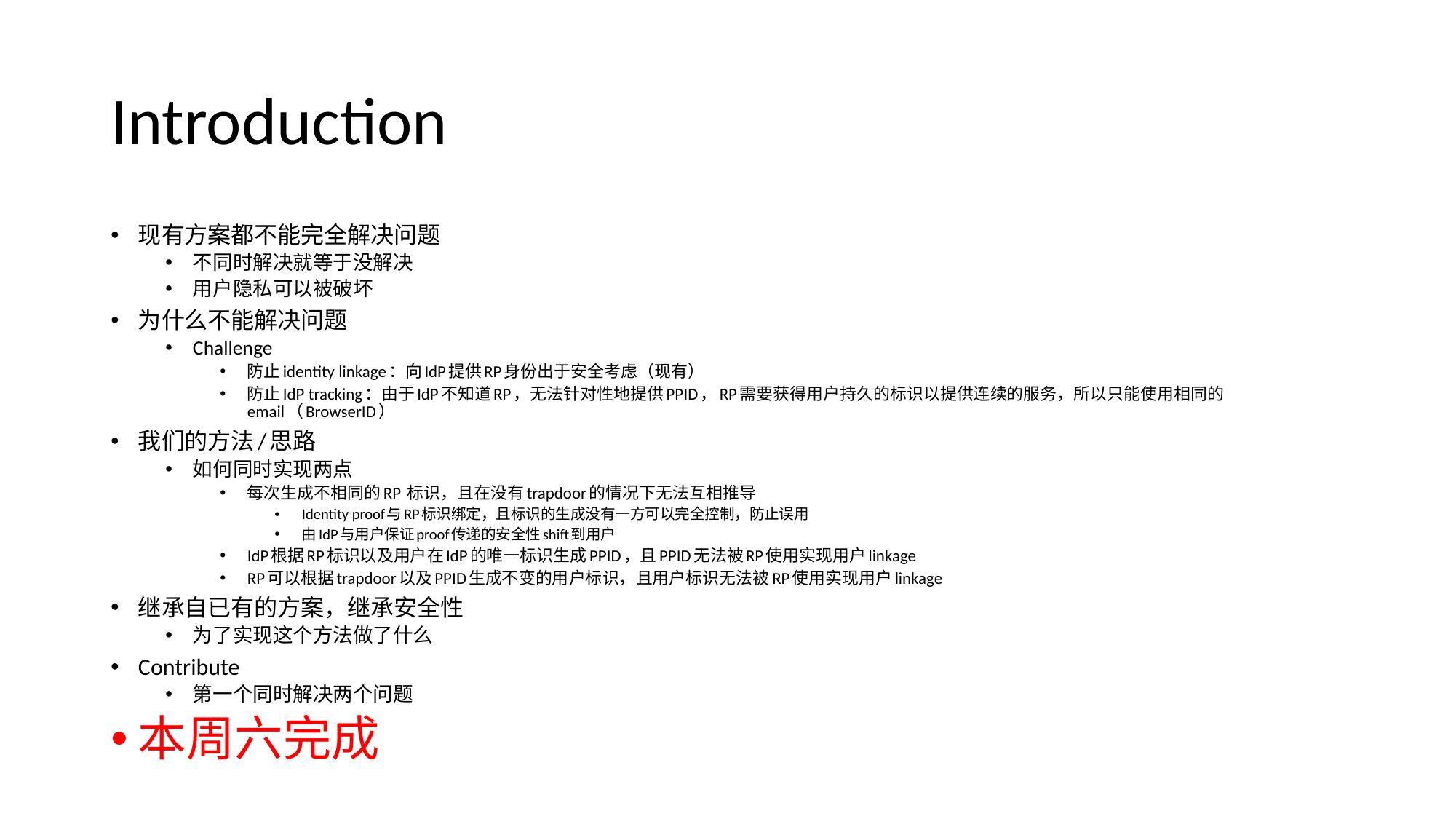

# Introduction
现有方案都不能完全解决问题
不同时解决就等于没解决
用户隐私可以被破坏
为什么不能解决问题
Challenge
防止identity linkage：向IdP提供RP身份出于安全考虑（现有）
防止IdP tracking：由于IdP不知道RP，无法针对性地提供PPID，RP需要获得用户持久的标识以提供连续的服务，所以只能使用相同的email（BrowserID）
我们的方法/思路
如何同时实现两点
每次生成不相同的RP 标识，且在没有trapdoor的情况下无法互相推导
Identity proof与RP标识绑定，且标识的生成没有一方可以完全控制，防止误用
由IdP与用户保证proof传递的安全性shift到用户
IdP根据RP标识以及用户在IdP的唯一标识生成PPID，且PPID无法被RP使用实现用户linkage
RP可以根据trapdoor以及PPID生成不变的用户标识，且用户标识无法被RP使用实现用户linkage
继承自已有的方案，继承安全性
为了实现这个方法做了什么
Contribute
第一个同时解决两个问题
本周六完成